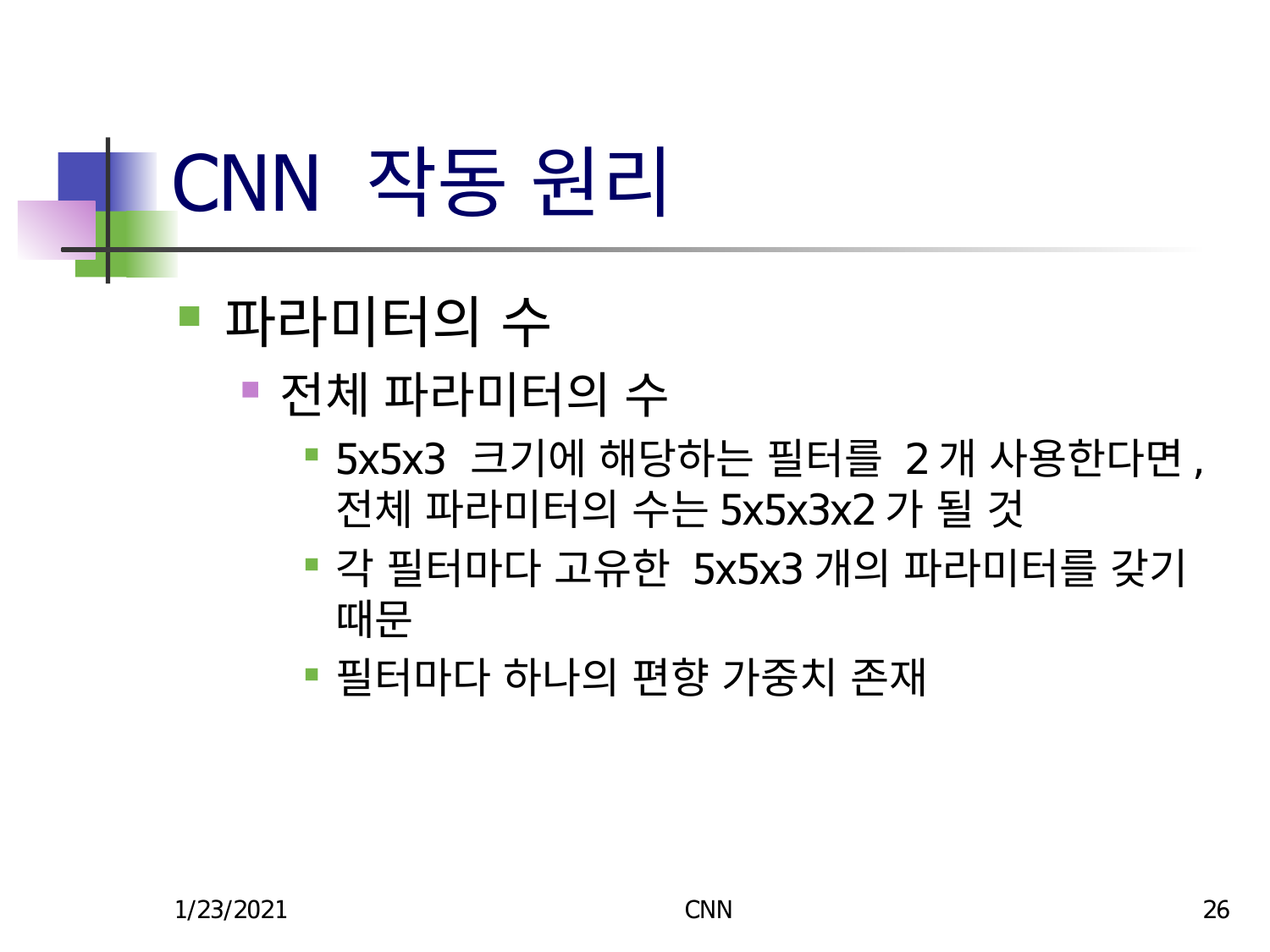

# CNN 작동 원리
파라미터의 수
전체 파라미터의 수
5x5x3 크기에 해당하는 필터를 2개 사용한다면, 전체 파라미터의 수는5x5x3x2가 될 것
각 필터마다 고유한 5x5x3개의 파라미터를 갖기 때문
필터마다 하나의 편향 가중치 존재
1/23/2021
CNN
26